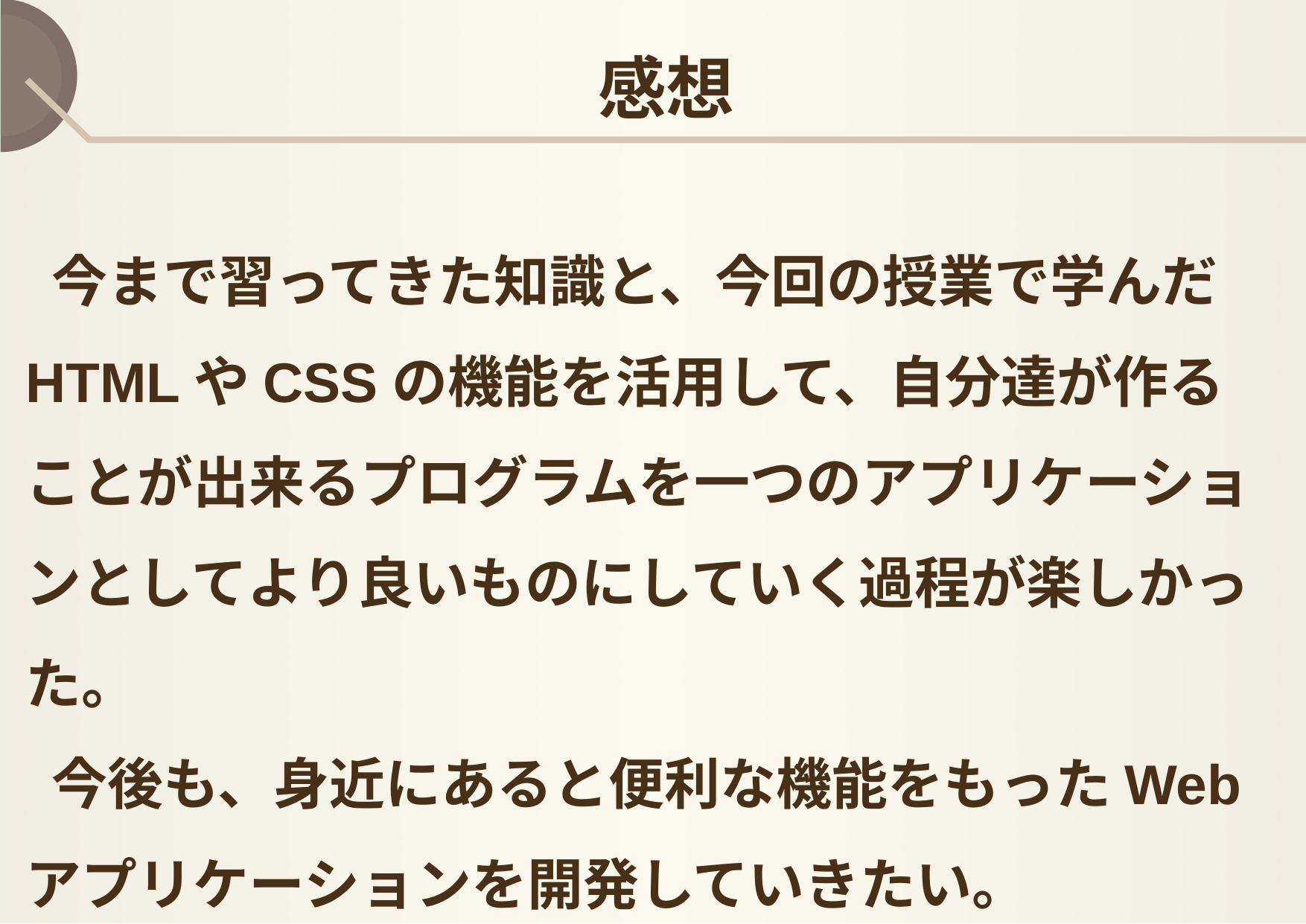

# 感想

 今まで習ってきた知識と、今回の授業で学んだHTMLやCSSの機能を活用して、自分達が作ることが出来るプログラムを一つのアプリケーションとしてより良いものにしていく過程が楽しかった。
 今後も、身近にあると便利な機能をもったWebアプリケーションを開発していきたい。